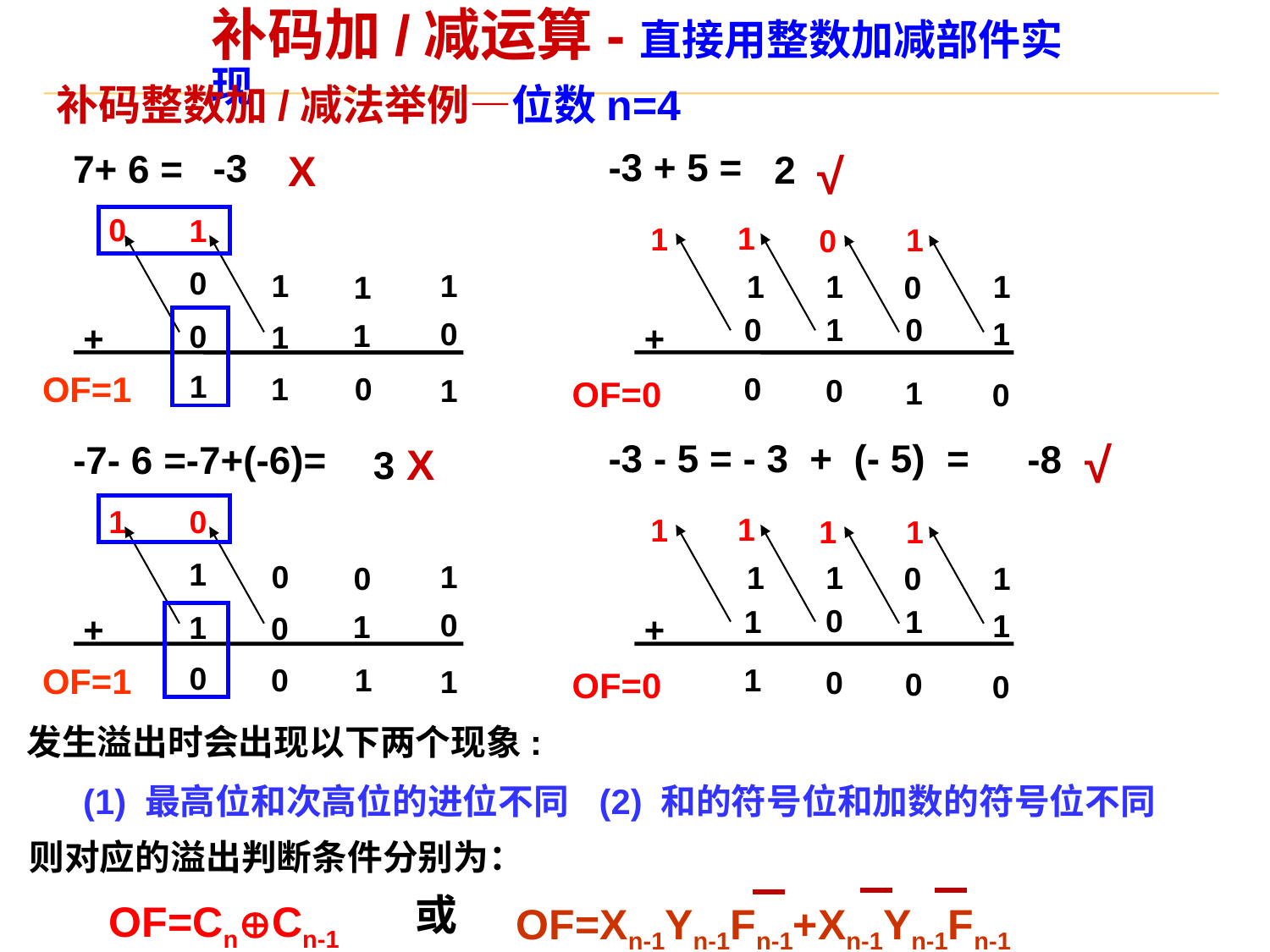

补码加/减运算-直接用整数加减部件实现
补码整数加/减法举例—位数n=4
X
√
 2
-3 + 5 =
-3
7+ 6 =
0
1

0
1
1
1
0
1
+
0
1

1
1
0
1

1
1

1
0

1
1
1
0
1
0
0
1
+

0
0
1
0

OF=1
OF=0
√
-8
X
-3 - 5 = - 3  +  (- 5)  =
3
-7- 6 =-7+(-6)=

1
0

1
0
1
0
0
1
+
1
0

0
0
1
1
1
1

1
1

1
1
1
0
0
1
1
1
+

1
0
0
0

OF=1
OF=0
发生溢出时会出现以下两个现象:
(1) 最高位和次高位的进位不同
(2) 和的符号位和加数的符号位不同
则对应的溢出判断条件分别为：
OF=Cn⊕Cn-1
OF=Xn-1Yn-1Fn-1+Xn-1Yn-1Fn-1
或
34